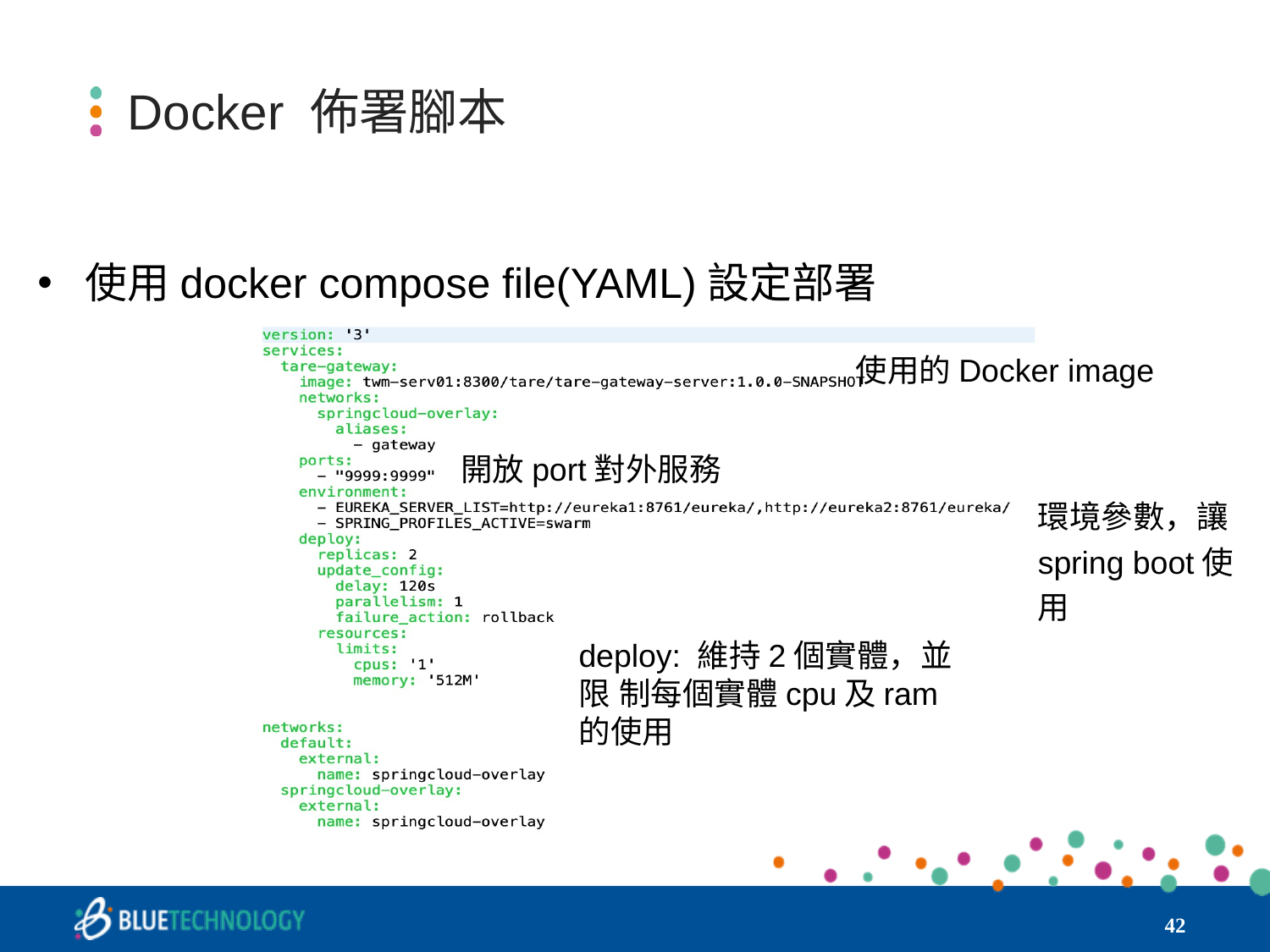

# Docker 佈署腳本
使用docker compose file(YAML)設定部署
使用的Docker image

開放port對外服務
環境參數，讓
spring boot使用
deploy: 維持2個實體，並限 制每個實體cpu及ram的使用

42